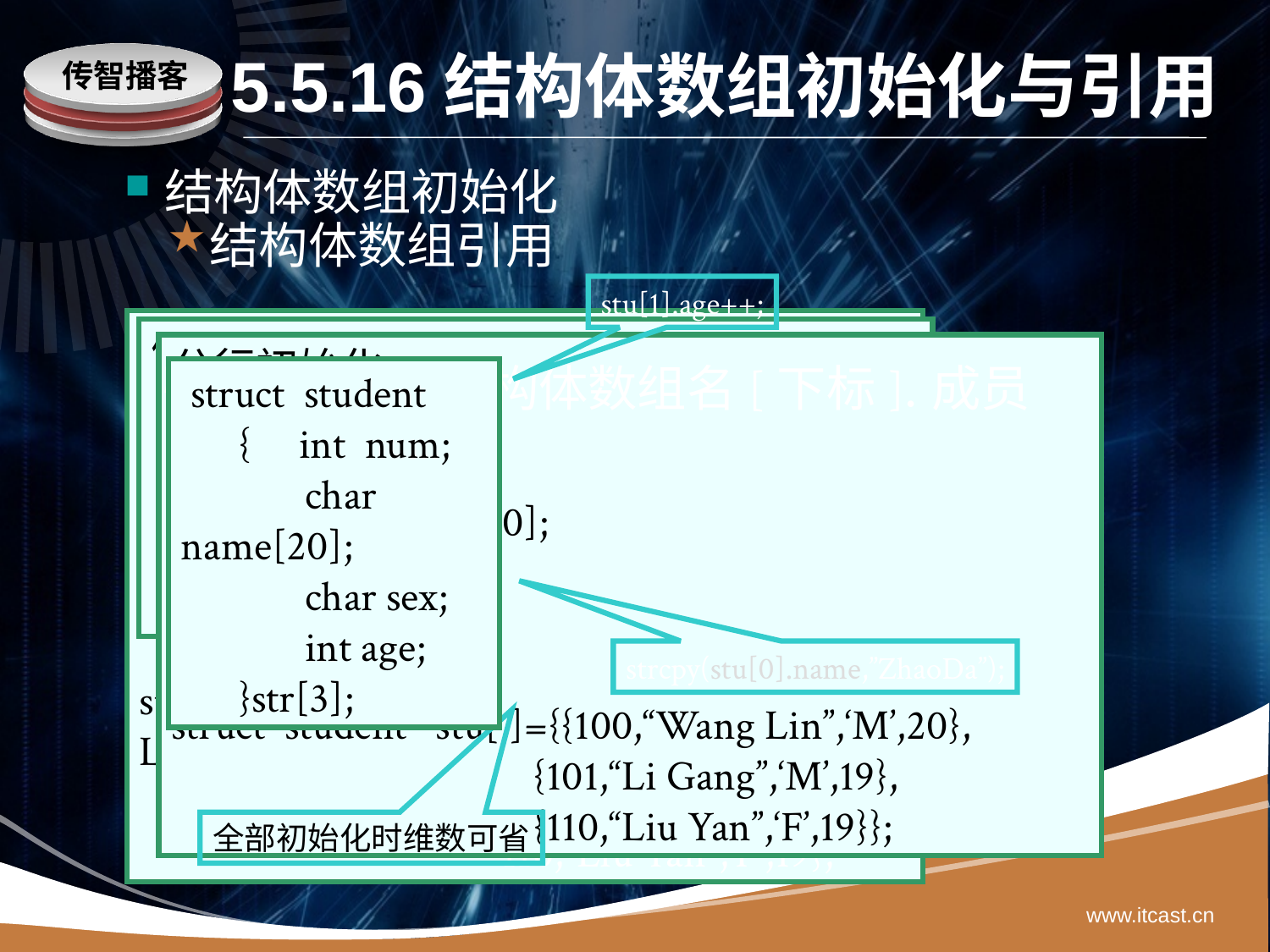

# 5.5.16结构体数组初始化与引用
结构体数组初始化
结构体数组引用
stu[1].age++;
 struct  student
      {     int  num;
             char name[20];
             char sex;
             int age;
      }str[3];
strcpy(stu[0].name,”ZhaoDa”);
顺序初始化:
 struct  student
      {     int  num;
             char name[20];
             char sex;
             int age;
      };
struct  student   stu[ ]={100,“Wang Lin”,‘M’,20,
                                      101,“Li Gang”,‘M’,19,
                                      110,“Liu Yan”,‘F’,19};
例  struct  student
      {     int  num;
             char name[20];
             char sex;
             int age;
      }stu[ ]={{……},{……},{……}};
分行初始化:
 struct  student
      {     int  num;
             char name[20];
             char sex;
             int age;
      };
struct  student   stu[ ]={{100,“Wang Lin”,‘M’,20},
                                      {101,“Li Gang”,‘M’,19},
                                      {110,“Liu Yan”,‘F’,19}};
全部初始化时维数可省
引用方式：   结构体数组名[下标].成员名
例  struct
      {     int  num;
             char name[20];
             char sex;
             int age;
      }stu[ ]={{……},{……},{……}};
www.itcast.cn